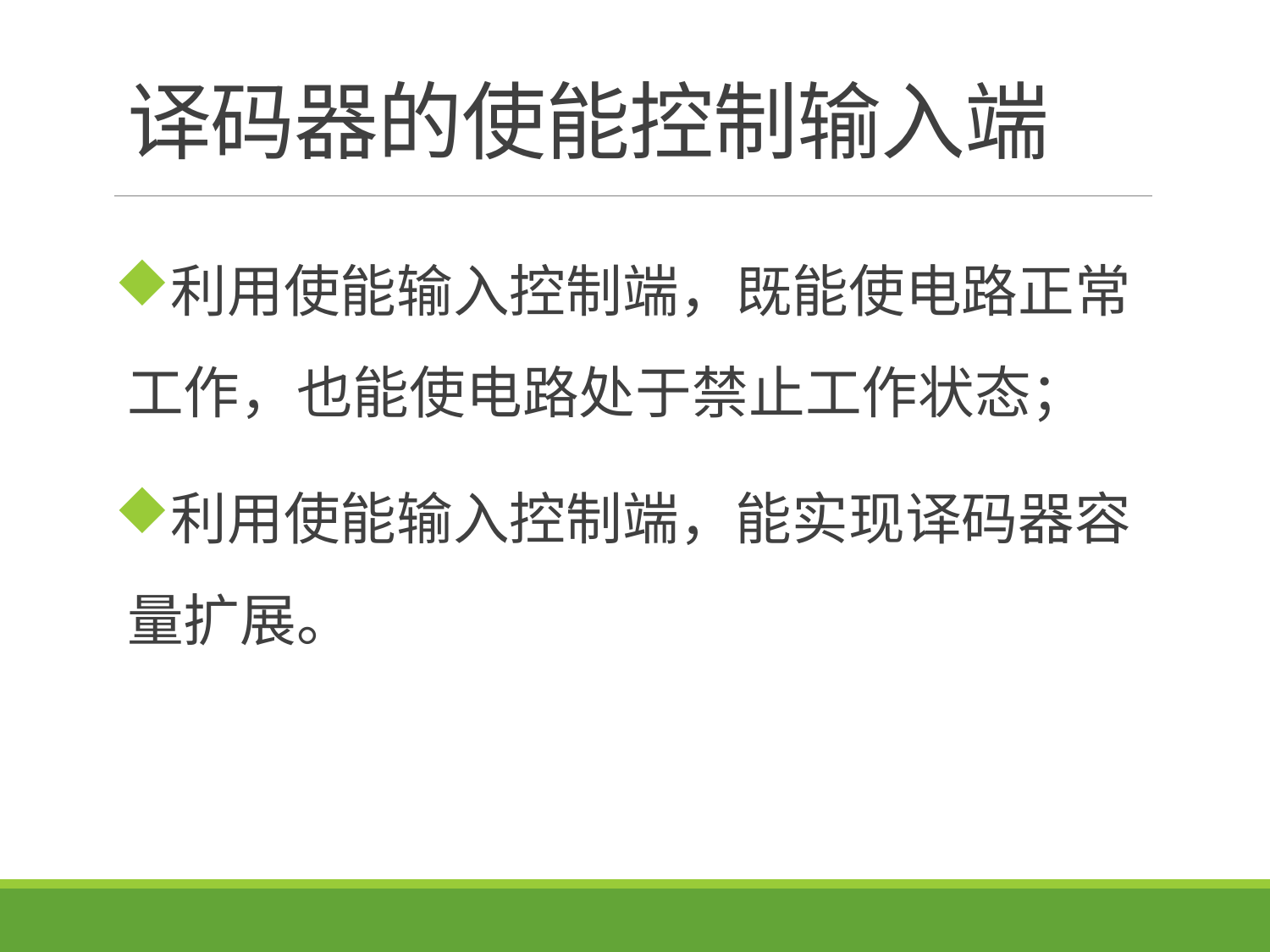

# 译码器的使能控制输入端
利用使能输入控制端，既能使电路正常工作，也能使电路处于禁止工作状态；
利用使能输入控制端，能实现译码器容量扩展。